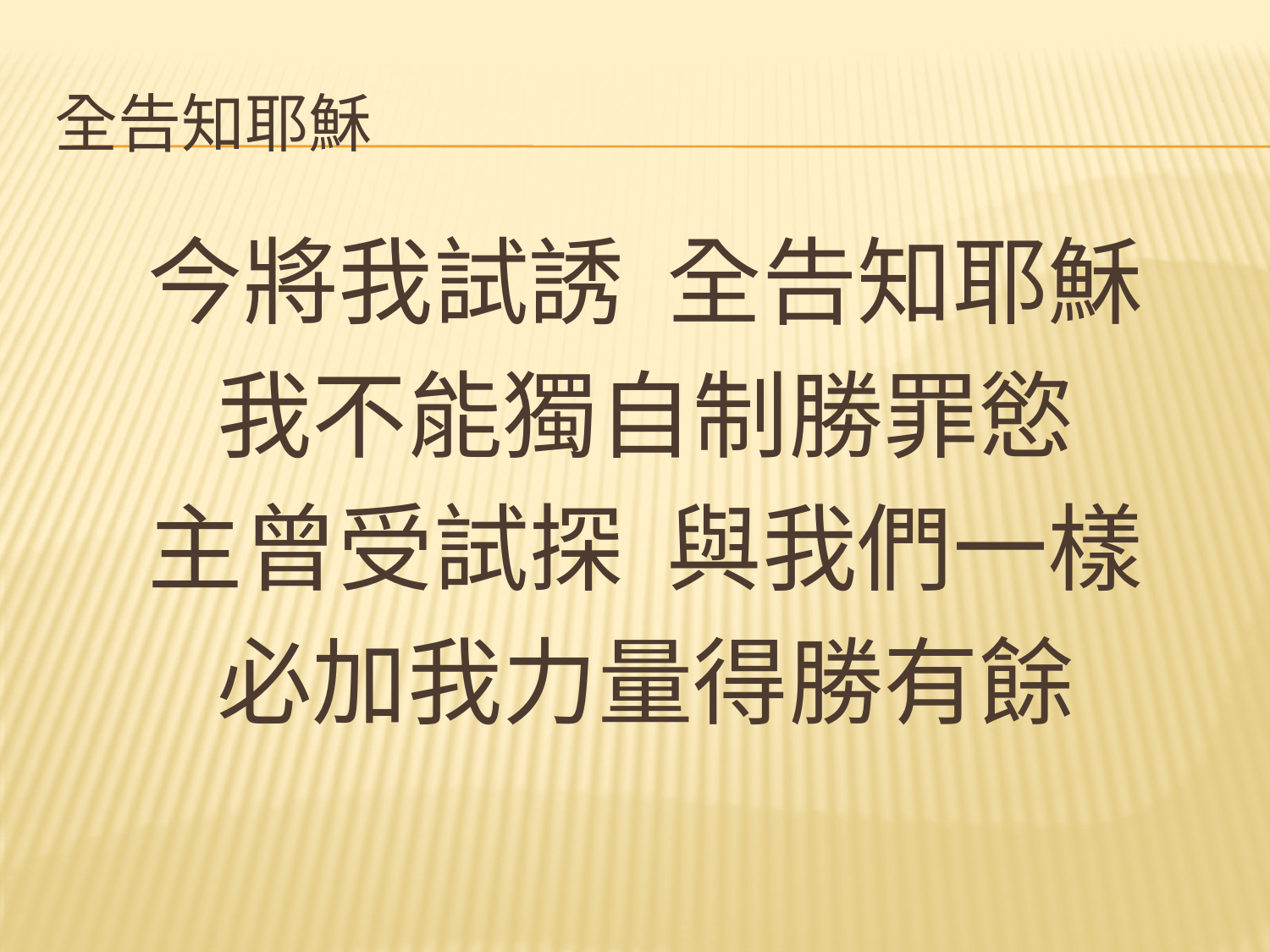

# 全告知耶穌
今將我試誘  全告知耶穌
我不能獨自制勝罪慾
主曾受試探  與我們一樣
必加我力量得勝有餘